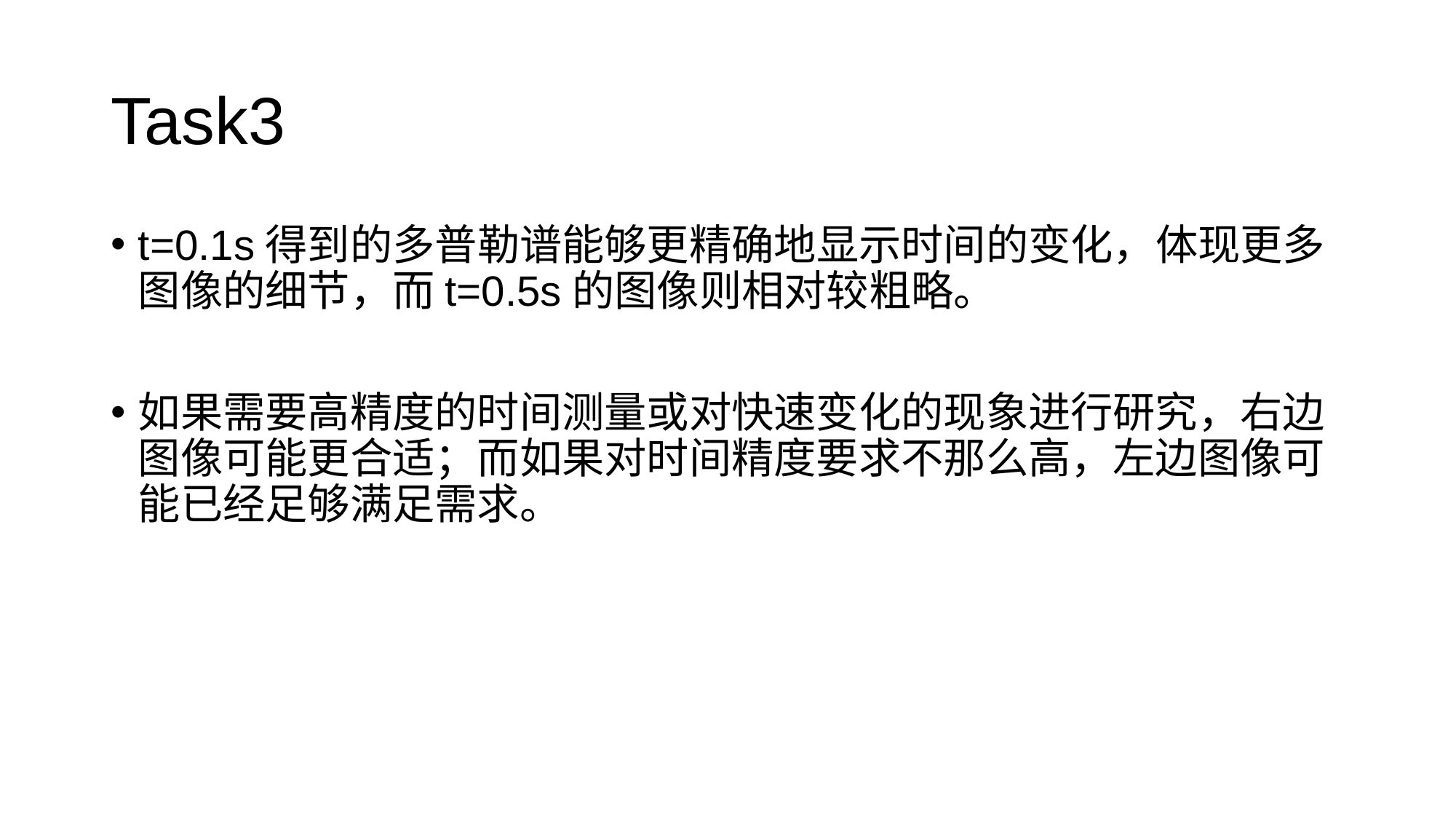

# Task3
t=0.1s得到的多普勒谱能够更精确地显示时间的变化，体现更多图像的细节，而t=0.5s的图像则相对较粗略。

如果需要高精度的时间测量或对快速变化的现象进行研究，右边图像可能更合适；而如果对时间精度要求不那么高，左边图像可能已经足够满足需求。